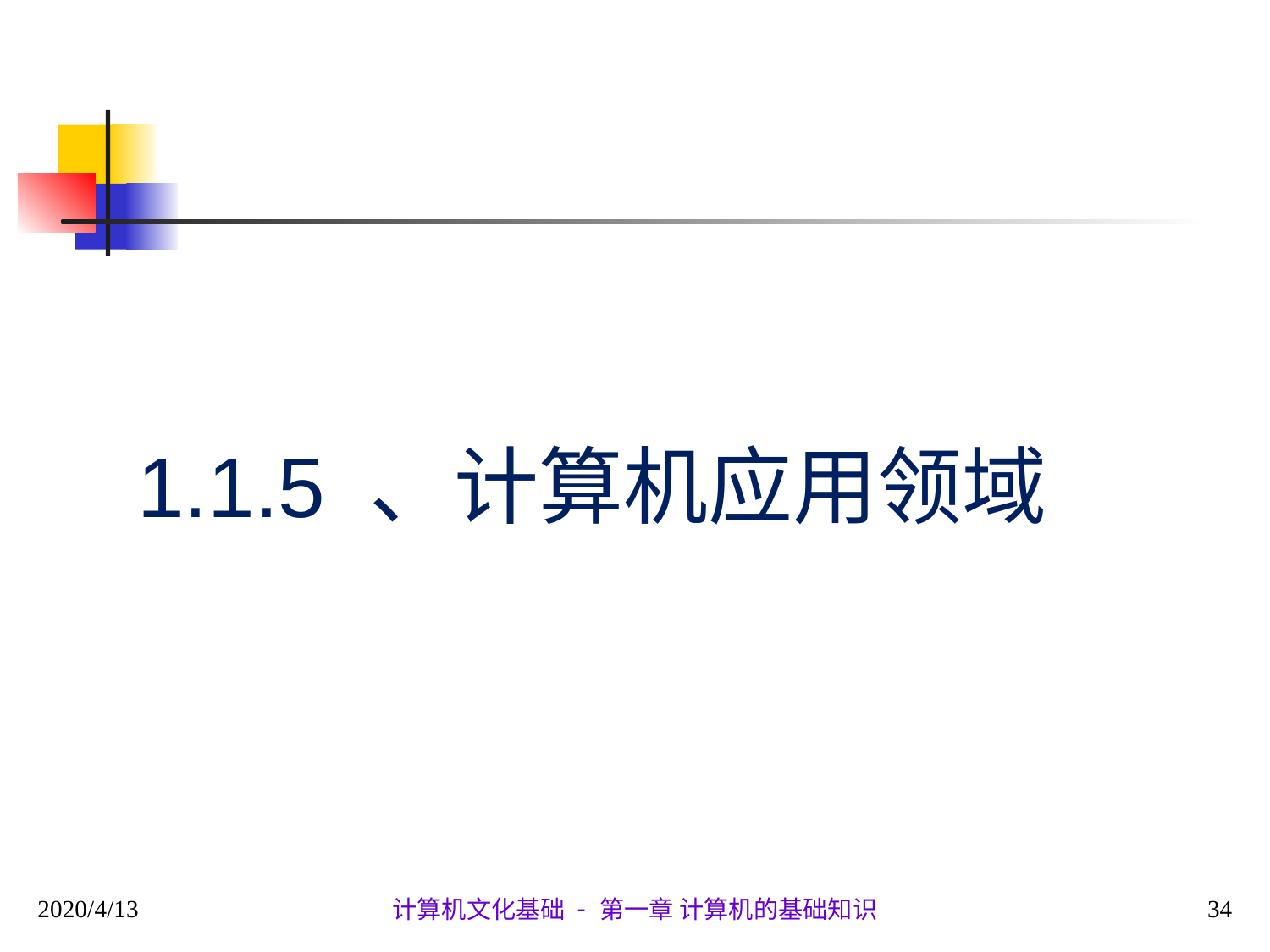

# 1.1.5 、计算机应用领域
2020/4/13
34
计算机文化基础 - 第一章 计算机的基础知识